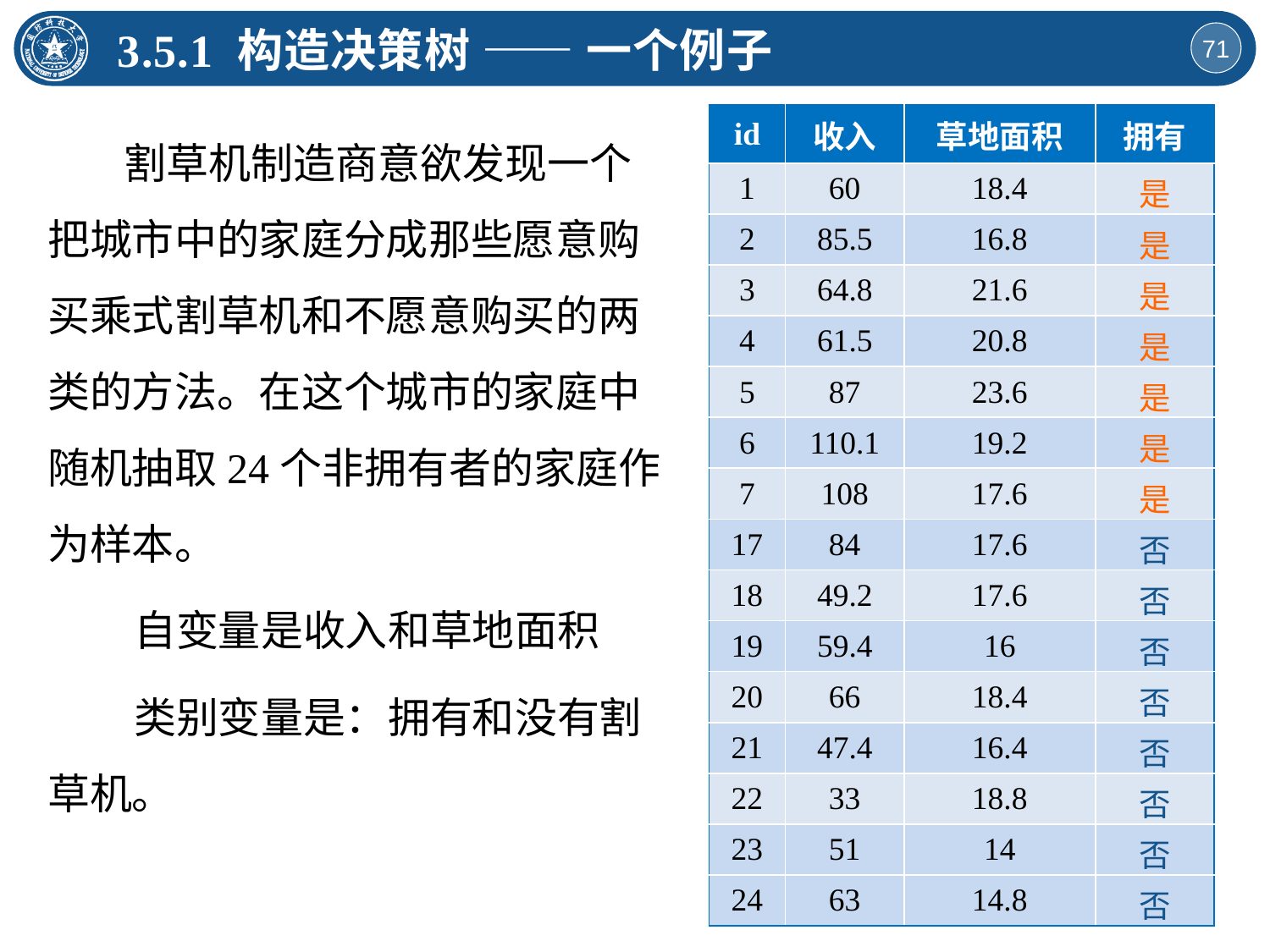

3.5.1 构造决策树 —— 一个例子
       割草机制造商意欲发现一个把城市中的家庭分成那些愿意购买乘式割草机和不愿意购买的两类的方法。在这个城市的家庭中随机抽取24个非拥有者的家庭作为样本。
        自变量是收入和草地面积
        类别变量是：拥有和没有割草机。
| id | 收入 | 草地面积 | 拥有 |
| --- | --- | --- | --- |
| 1 | 60 | 18.4 | 是 |
| 2 | 85.5 | 16.8 | 是 |
| 3 | 64.8 | 21.6 | 是 |
| 4 | 61.5 | 20.8 | 是 |
| 5 | 87 | 23.6 | 是 |
| 6 | 110.1 | 19.2 | 是 |
| 7 | 108 | 17.6 | 是 |
| 17 | 84 | 17.6 | 否 |
| 18 | 49.2 | 17.6 | 否 |
| 19 | 59.4 | 16 | 否 |
| 20 | 66 | 18.4 | 否 |
| 21 | 47.4 | 16.4 | 否 |
| 22 | 33 | 18.8 | 否 |
| 23 | 51 | 14 | 否 |
| 24 | 63 | 14.8 | 否 |